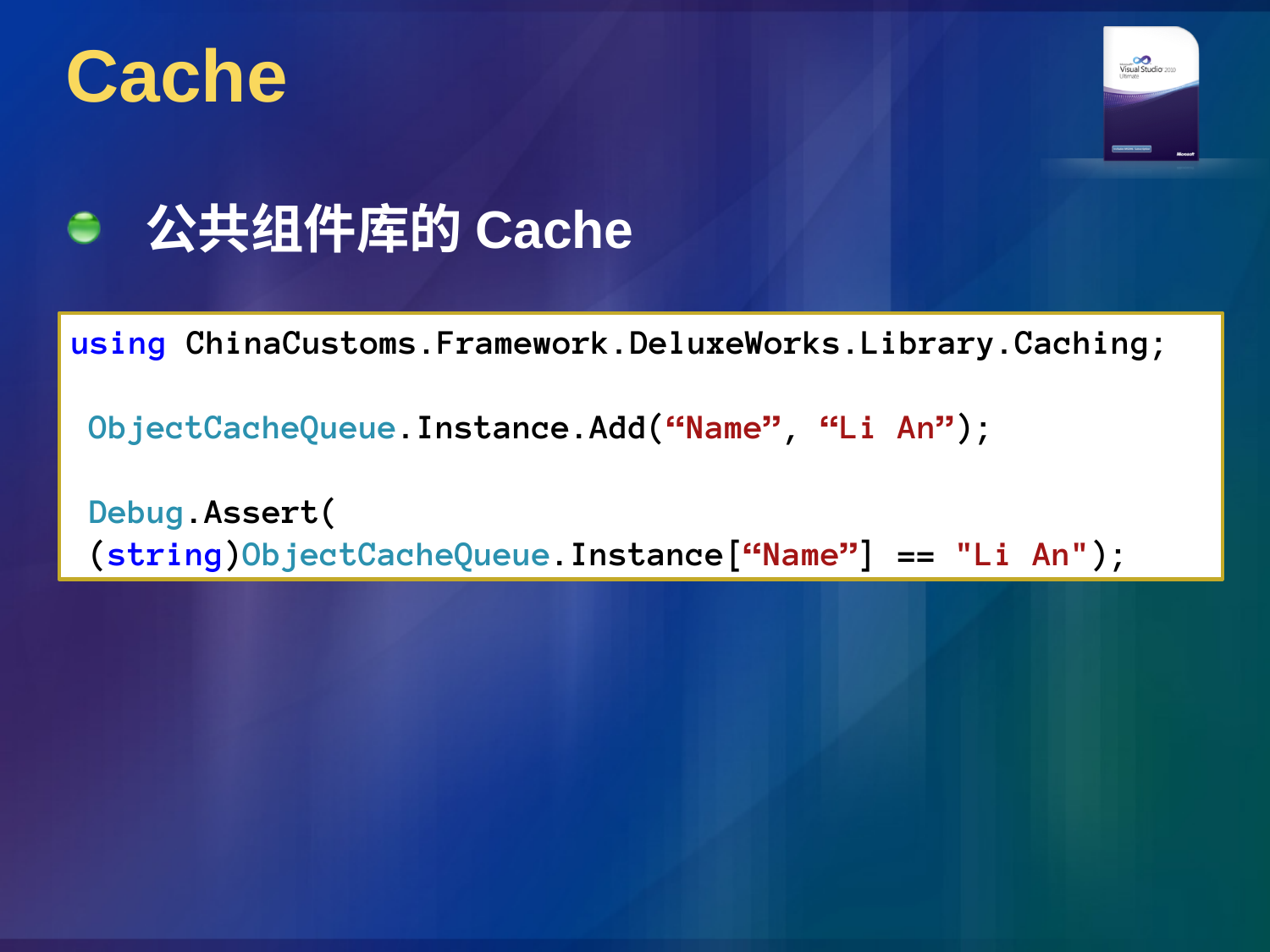

# Cache
公共组件库的Cache
using ChinaCustoms.Framework.DeluxeWorks.Library.Caching;

ObjectCacheQueue.Instance.Add(“Name”, “Li An”);

Debug.Assert(
(string)ObjectCacheQueue.Instance[“Name”] == "Li An");